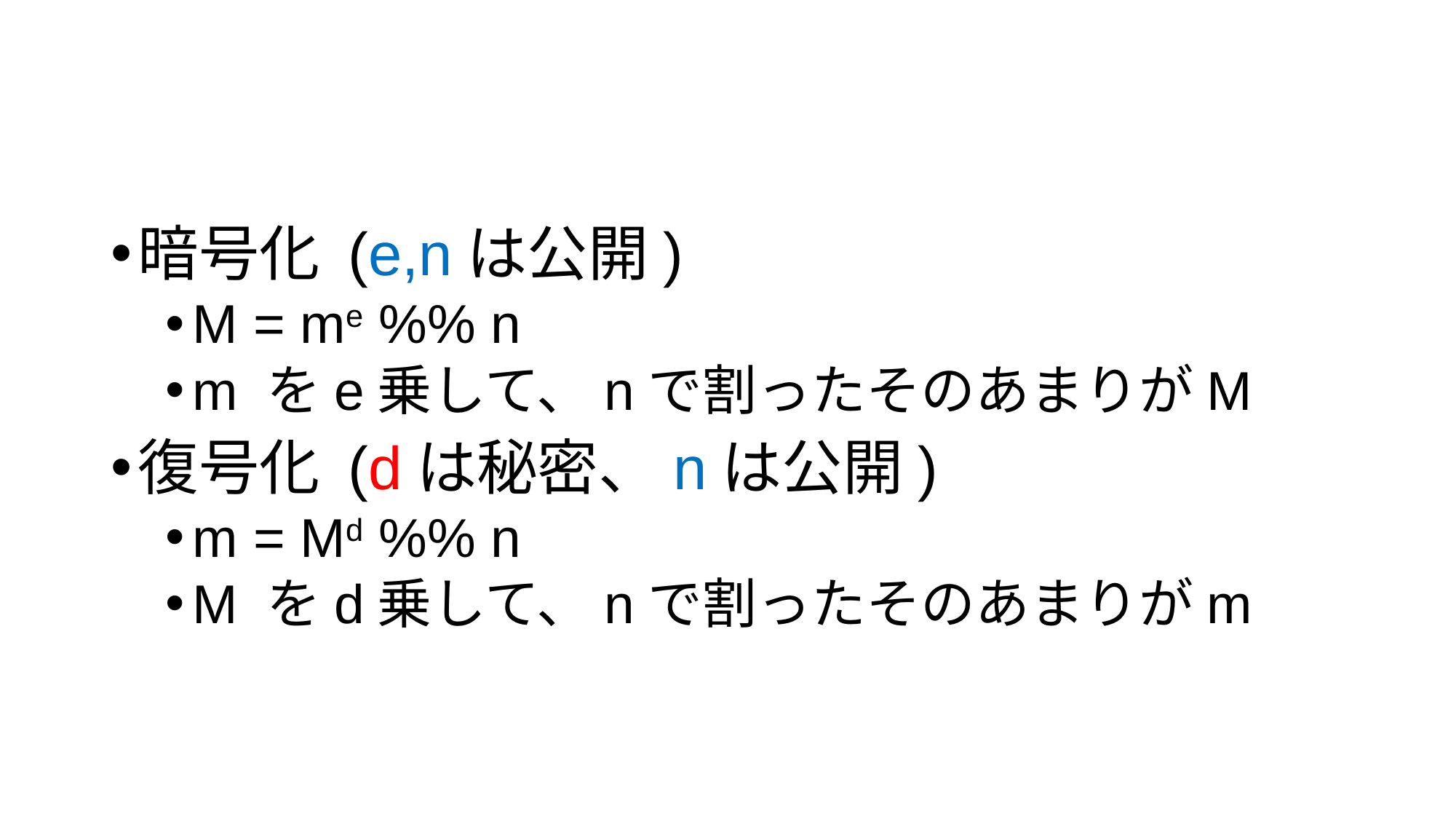

#
暗号化 (e,nは公開)
M = me %% n
m をe乗して、nで割ったそのあまりがM
復号化 (dは秘密、nは公開)
m = Md %% n
M をd乗して、nで割ったそのあまりがm